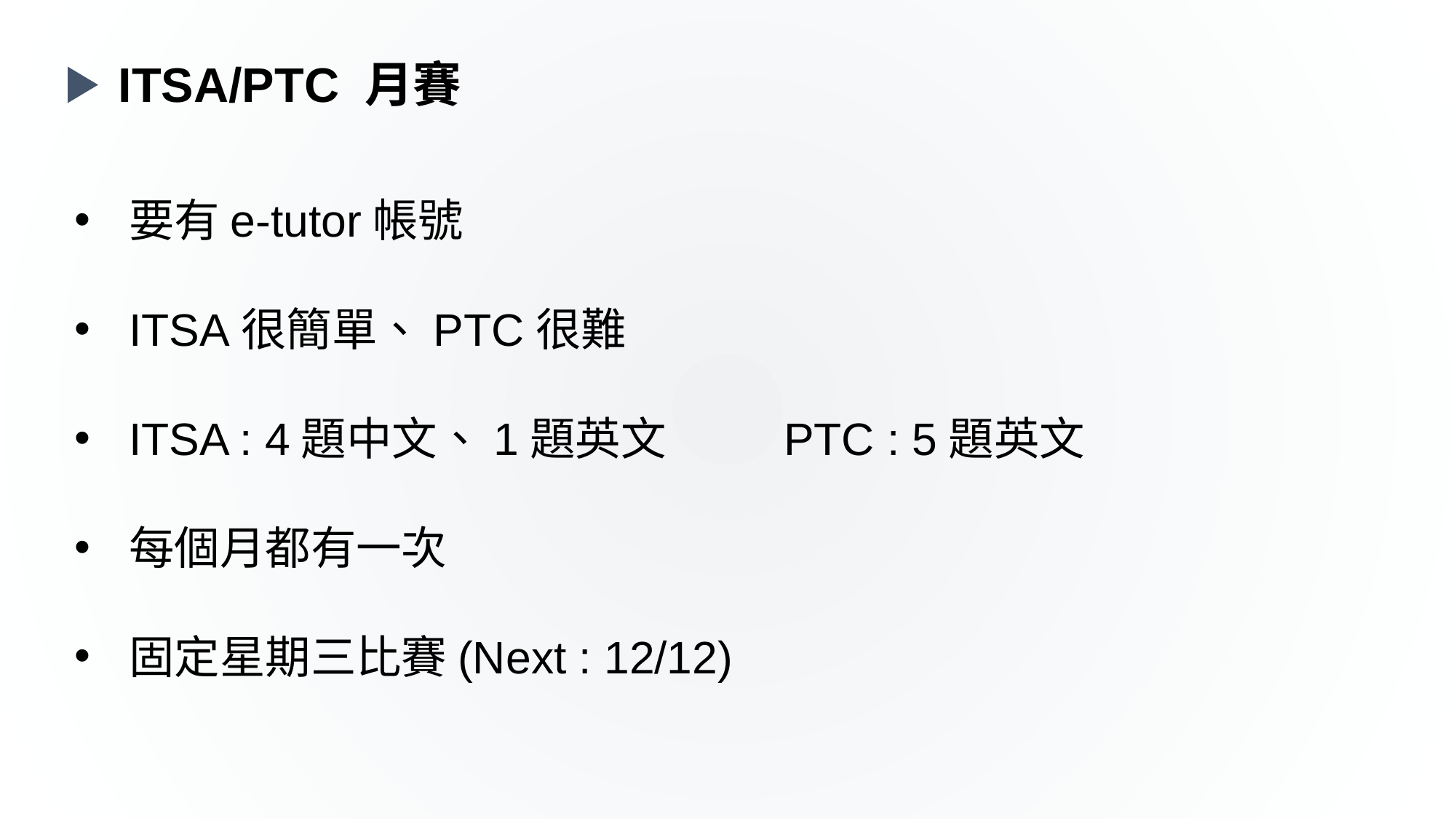

ITSA/PTC 月賽

要有e-tutor帳號

ITSA很簡單、PTC很難

ITSA : 4題中文、1題英文 	PTC : 5題英文

每個月都有一次

固定星期三比賽(Next : 12/12)